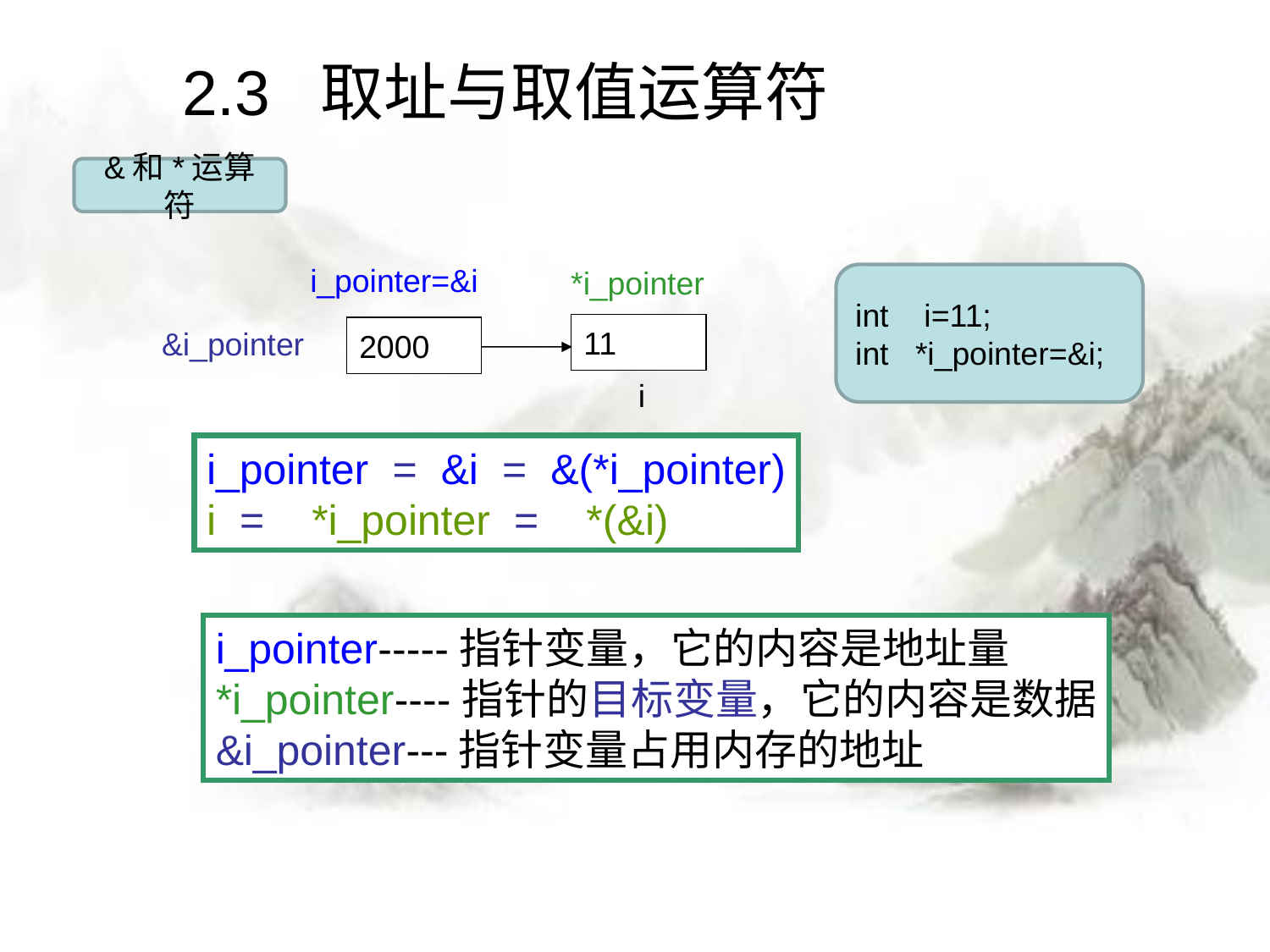

# 2.3  取址与取值运算符
&和*运算符
i_pointer=&i
*i_pointer
11
&i_pointer
2000

i
int    i=11;
int   *i_pointer=&i;
i_pointer  =  &i  =  &(*i_pointer)
i  =    *i_pointer  =    *(&i)
i_pointer-----指针变量，它的内容是地址量
*i_pointer----指针的目标变量，它的内容是数据
&i_pointer---指针变量占用内存的地址